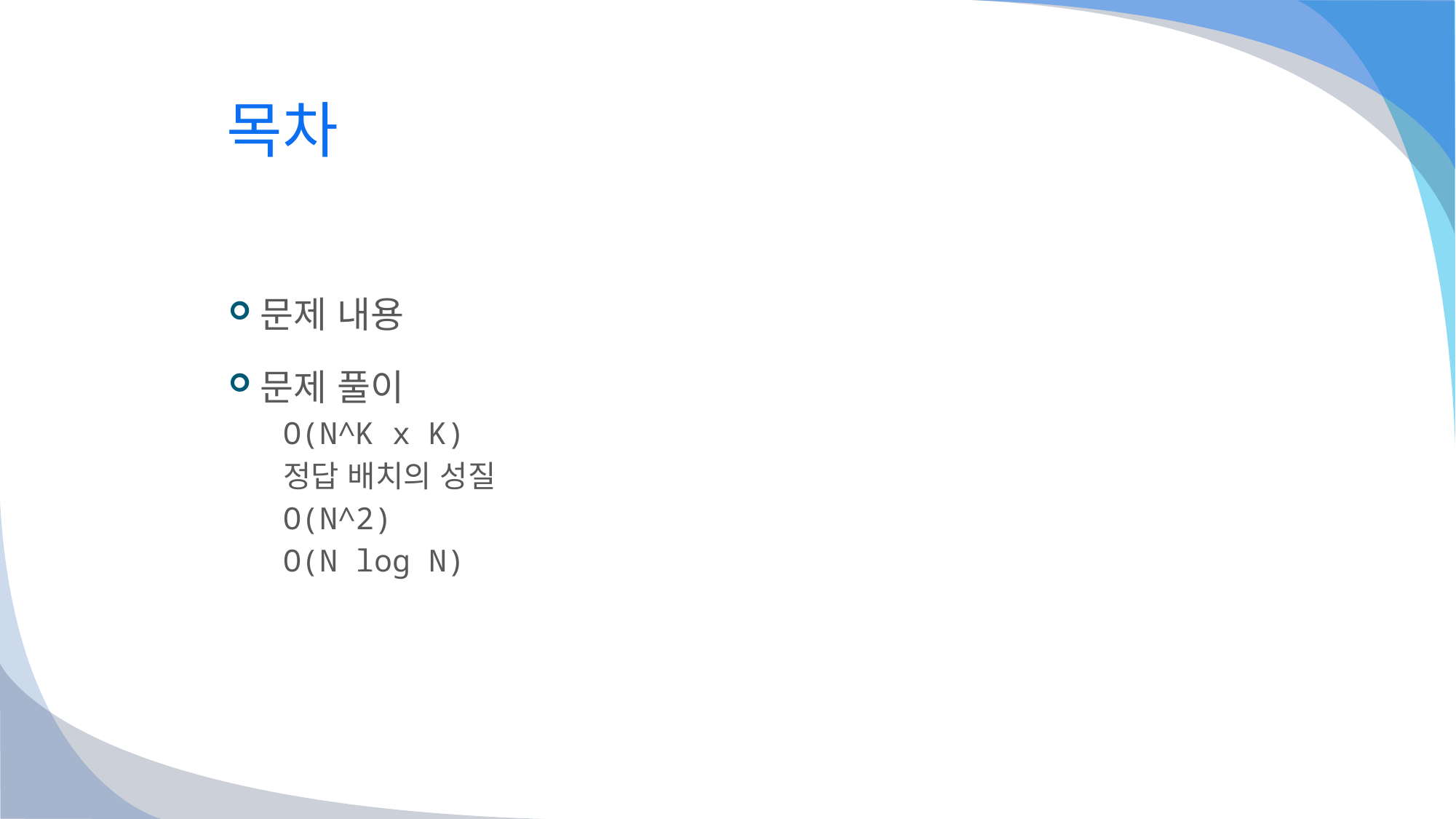

# 목차
문제 내용
문제 풀이
O(N^K x K)
정답 배치의 성질
O(N^2)
O(N log N)